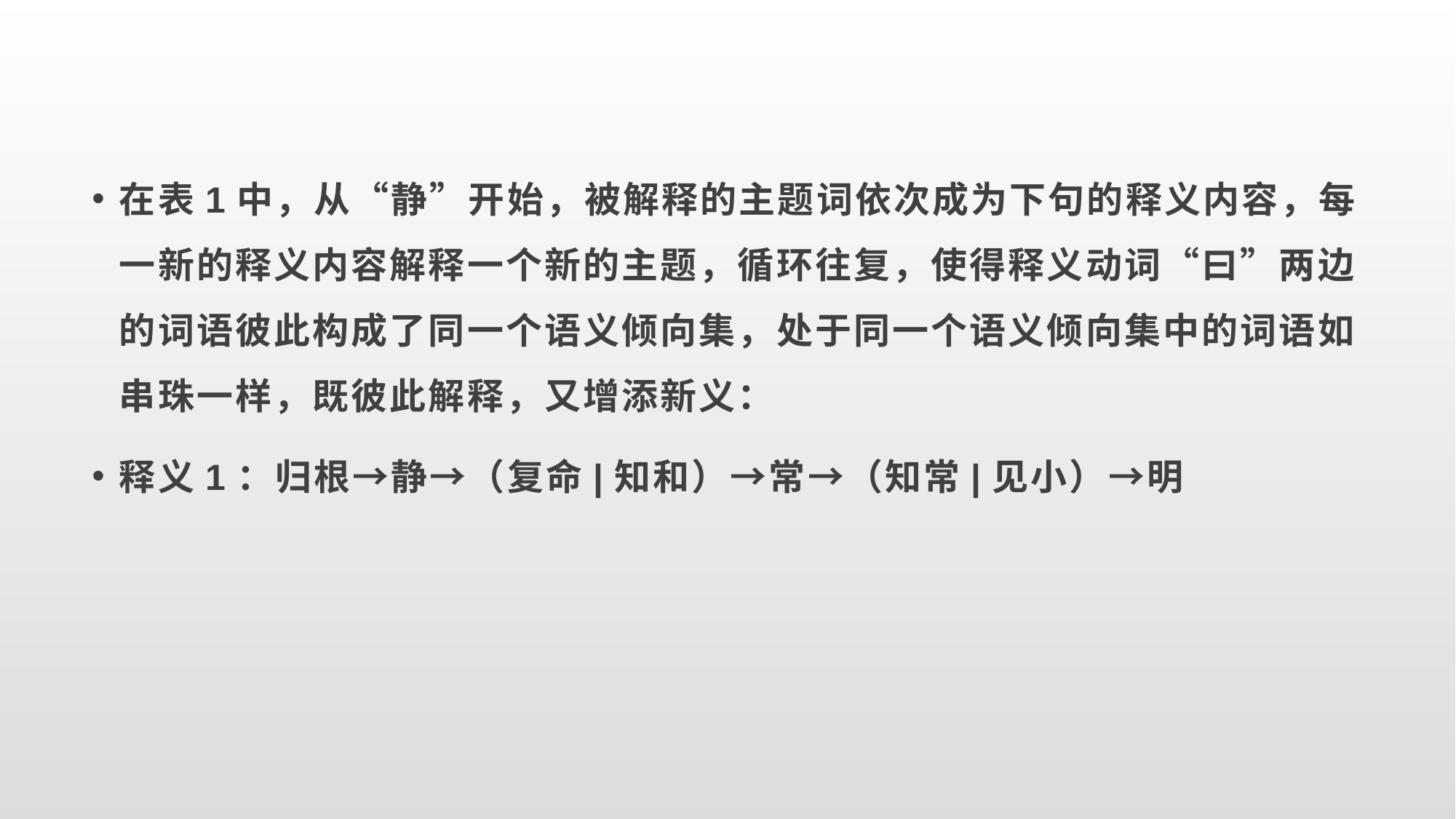

在表1中，从“静”开始，被解释的主题词依次成为下句的释义内容，每一新的释义内容解释一个新的主题，循环往复，使得释义动词“曰”两边的词语彼此构成了同一个语义倾向集，处于同一个语义倾向集中的词语如串珠一样，既彼此解释，又增添新义：
释义1：归根→静→（复命|知和）→常→（知常|见小）→明